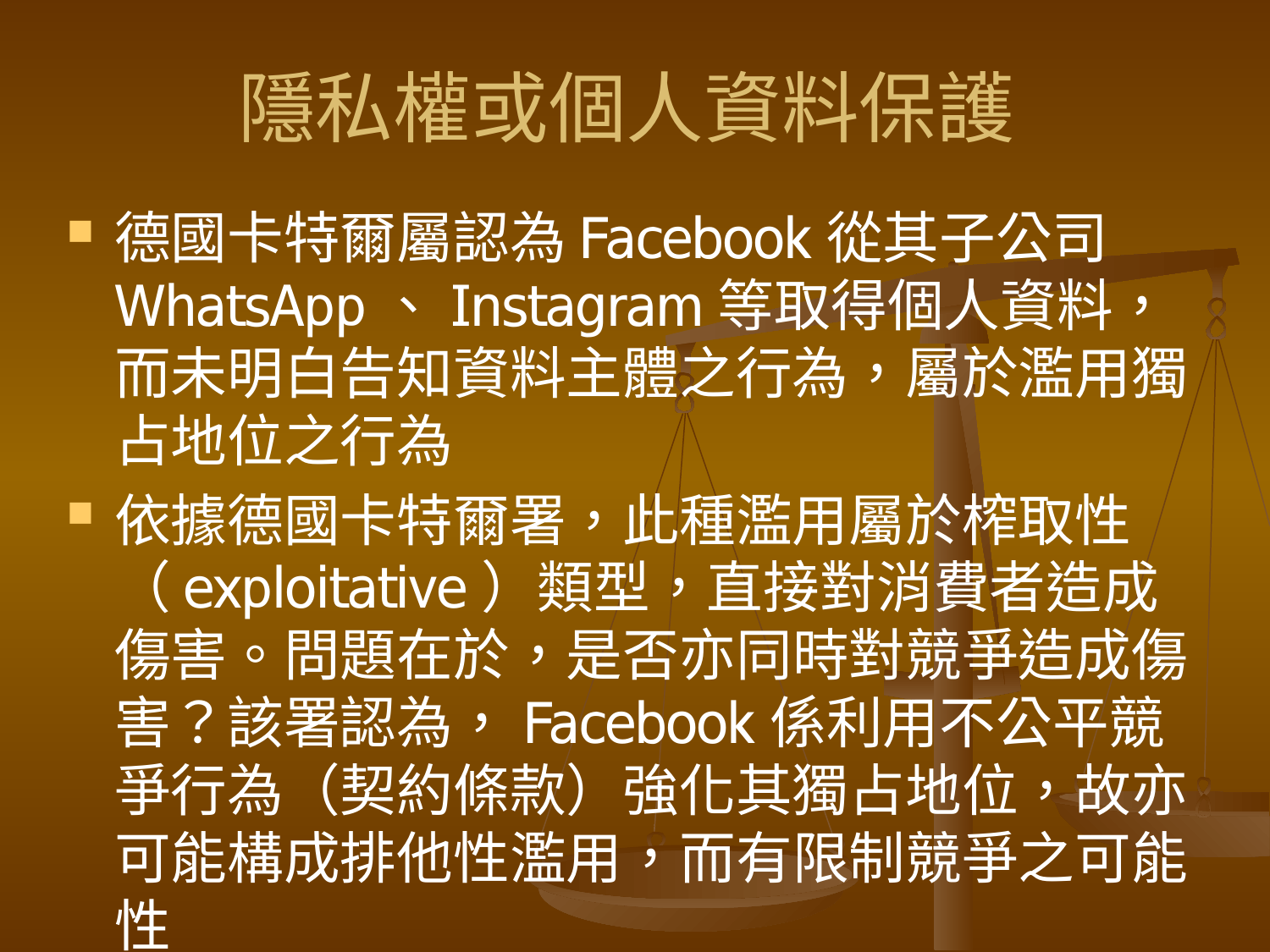

# 隱私權或個人資料保護
德國卡特爾屬認為Facebook從其子公司WhatsApp、Instagram等取得個人資料，而未明白告知資料主體之行為，屬於濫用獨占地位之行為
依據德國卡特爾署，此種濫用屬於榨取性（exploitative）類型，直接對消費者造成傷害。問題在於，是否亦同時對競爭造成傷害？該署認為，Facebook係利用不公平競爭行為（契約條款）強化其獨占地位，故亦可能構成排他性濫用，而有限制競爭之可能性